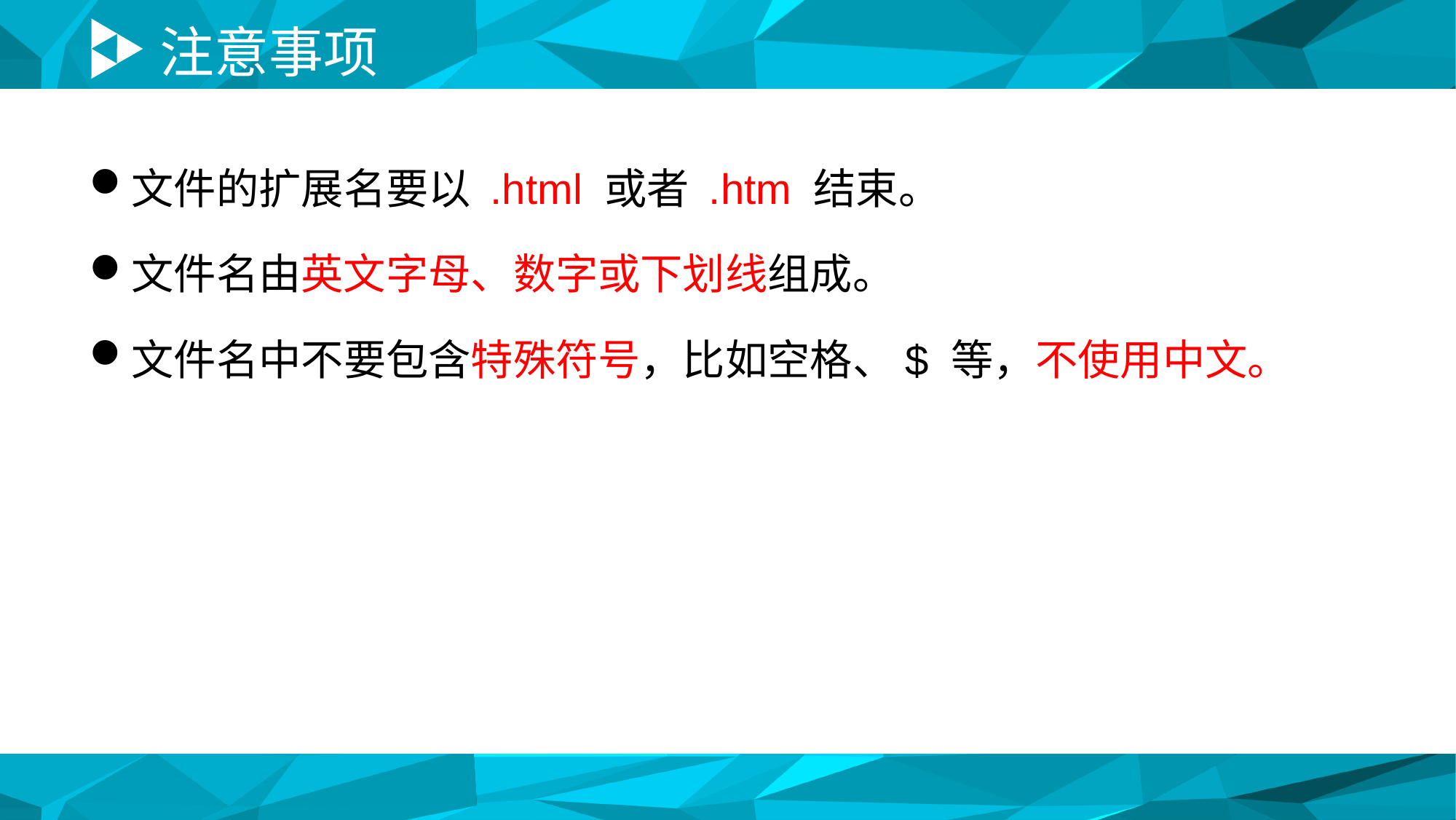

# 注意事项
文件的扩展名要以 .html 或者 .htm 结束。
文件名由英文字母、数字或下划线组成。
文件名中不要包含特殊符号，比如空格、$ 等，不使用中文。